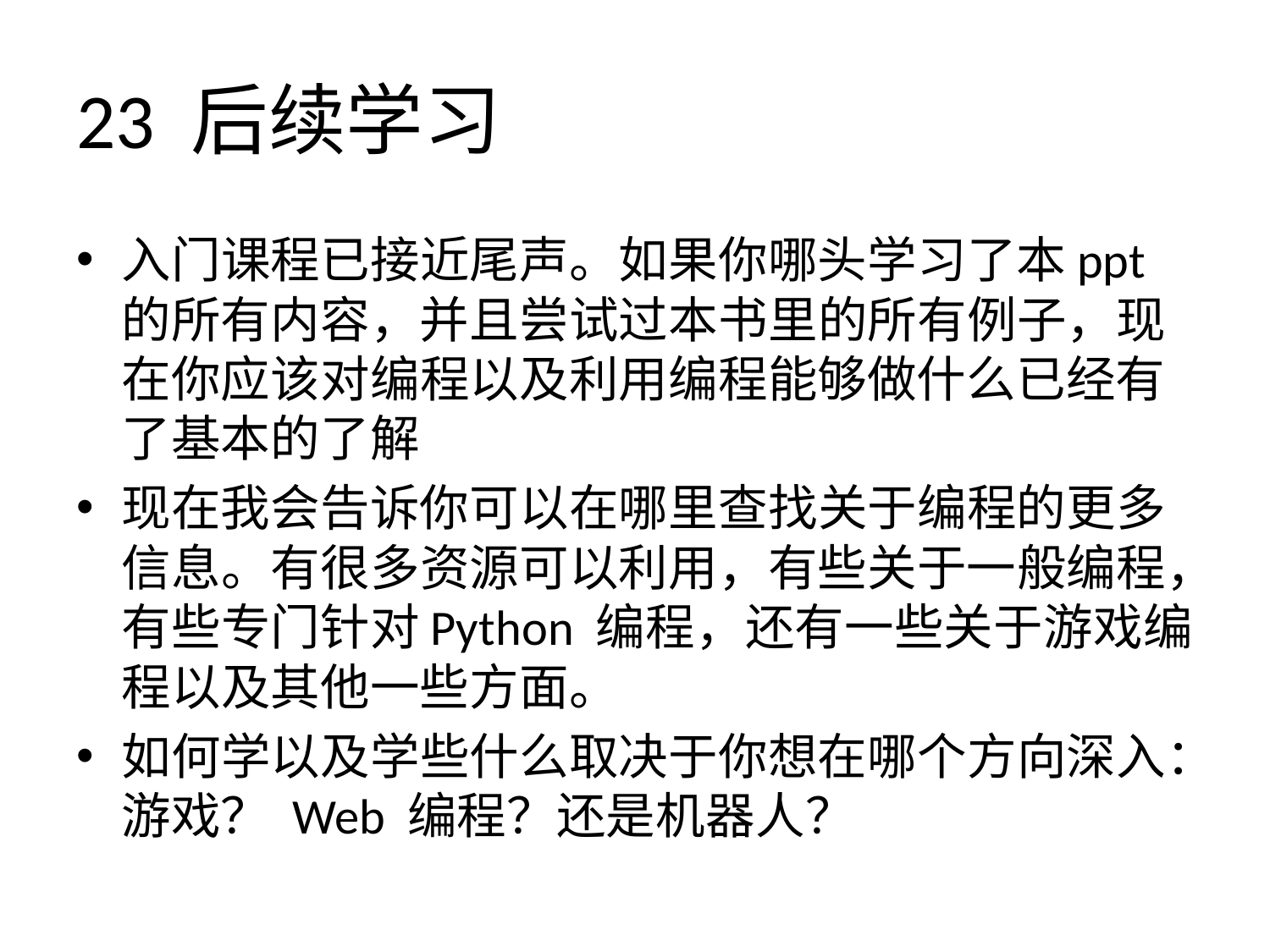

# 23 后续学习
入门课程已接近尾声。如果你哪头学习了本ppt的所有内容，并且尝试过本书里的所有例子，现在你应该对编程以及利用编程能够做什么已经有了基本的了解
现在我会告诉你可以在哪里查找关于编程的更多信息。有很多资源可以利用，有些关于一般编程，有些专门针对Python 编程，还有一些关于游戏编程以及其他一些方面。
如何学以及学些什么取决于你想在哪个方向深入：游戏？ Web 编程？还是机器人？